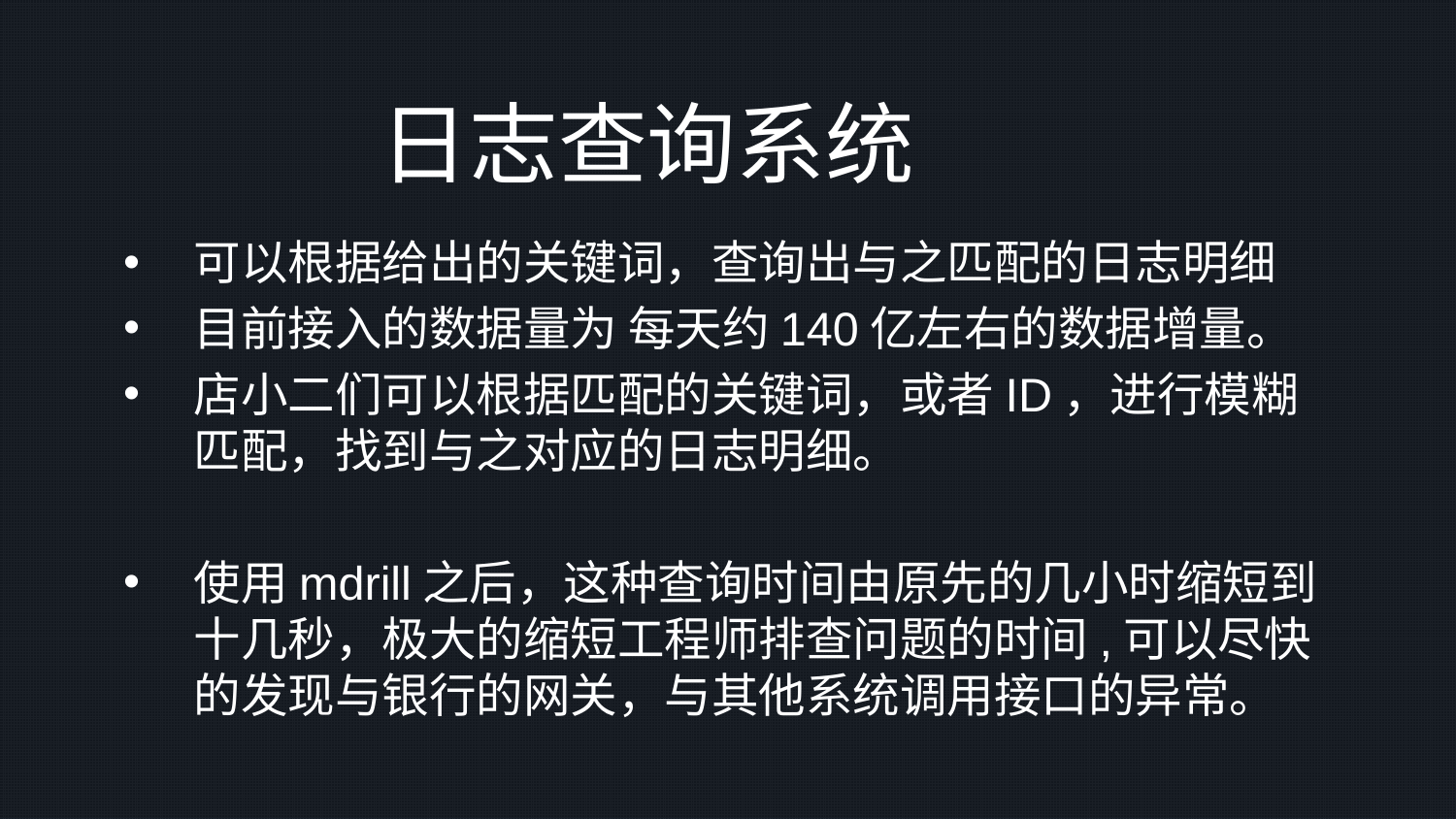

# 日志查询系统
可以根据给出的关键词，查询出与之匹配的日志明细
目前接入的数据量为 每天约140亿左右的数据增量。
店小二们可以根据匹配的关键词，或者ID，进行模糊匹配，找到与之对应的日志明细。

使用mdrill之后，这种查询时间由原先的几小时缩短到十几秒，极大的缩短工程师排查问题的时间,可以尽快的发现与银行的网关，与其他系统调用接口的异常。